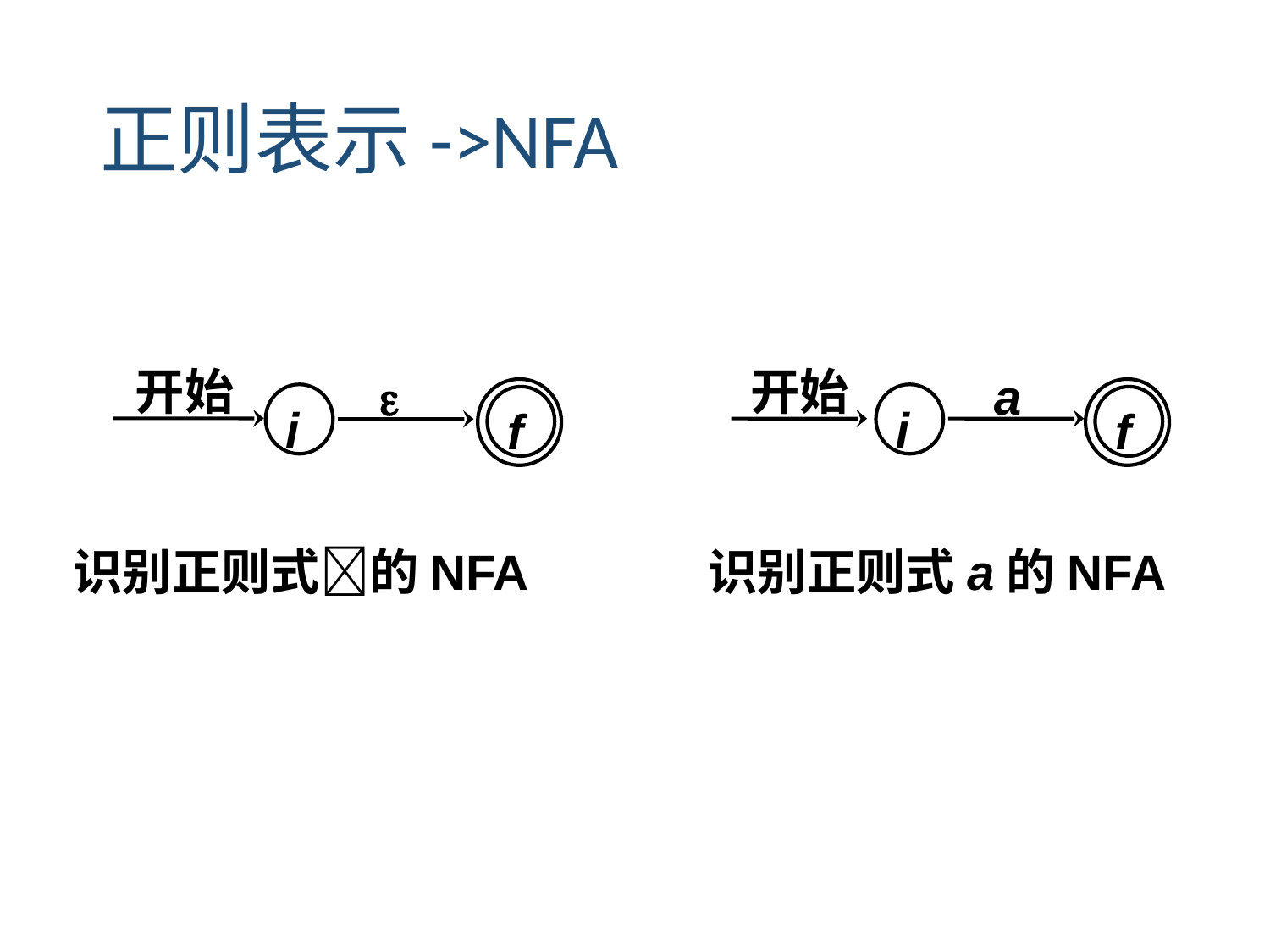

# 正则表示->NFA

开始
开始
ε
a

f

f
i
i

识别正则式ε的NFA
识别正则式a的NFA